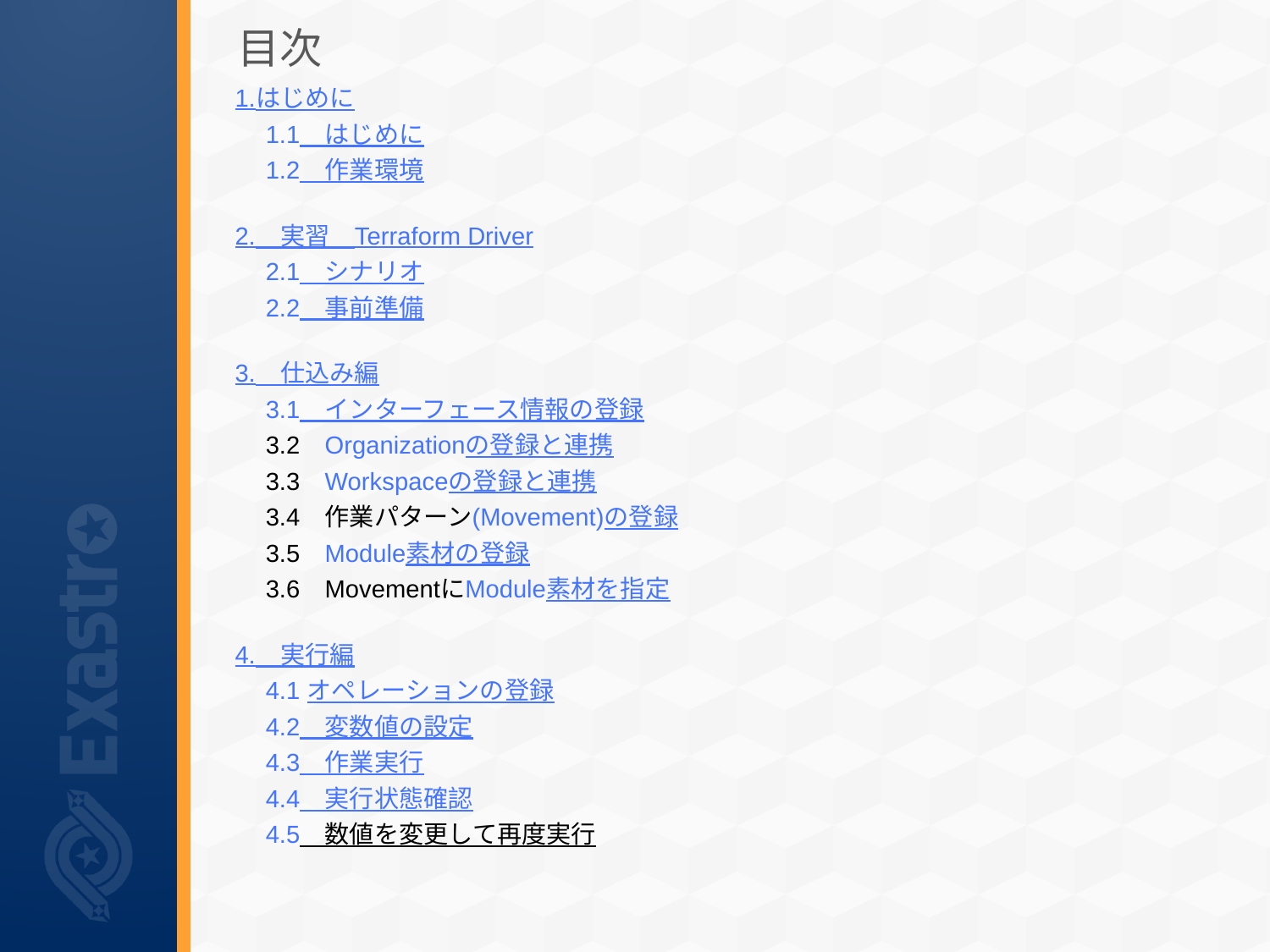

# 目次
1.はじめに
　1.1　はじめに
　1.2　作業環境

2.　実習　Terraform Driver
　2.1　シナリオ
　2.2　事前準備

3.　仕込み編
　3.1　インターフェース情報の登録
　3.2　Organizationの登録と連携
　3.3　Workspaceの登録と連携
　3.4　作業パターン(Movement)の登録
　3.5　Module素材の登録
　3.6　MovementにModule素材を指定

4.　実行編
　4.1 オペレーションの登録
　4.2　変数値の設定
　4.3　作業実行
　4.4　実行状態確認
　4.5　数値を変更して再度実行